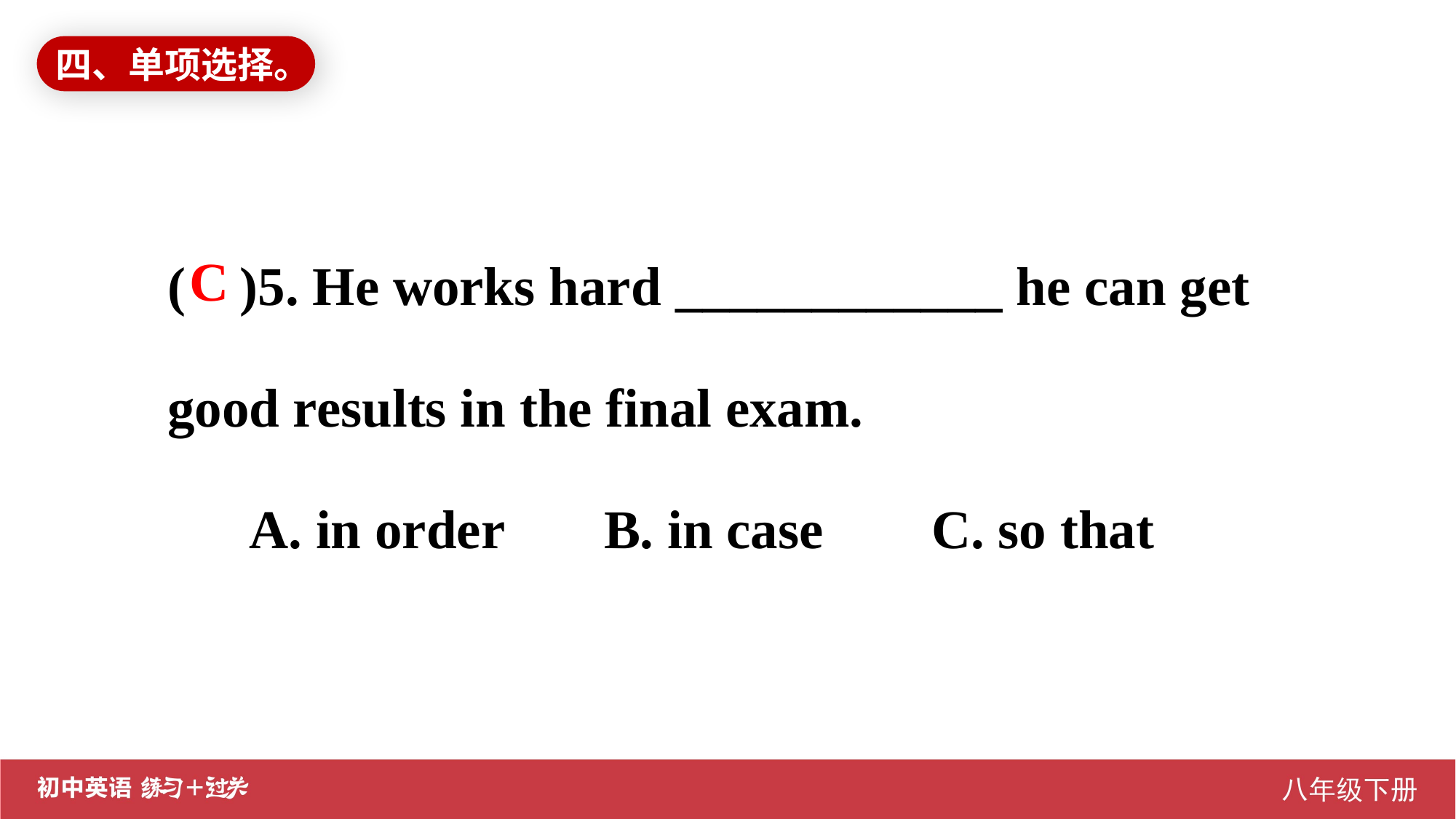

四、单项选择。
(    )5. He works hard ____________ he can get good results in the final exam.
      A. in order	B. in case	C. so that
C